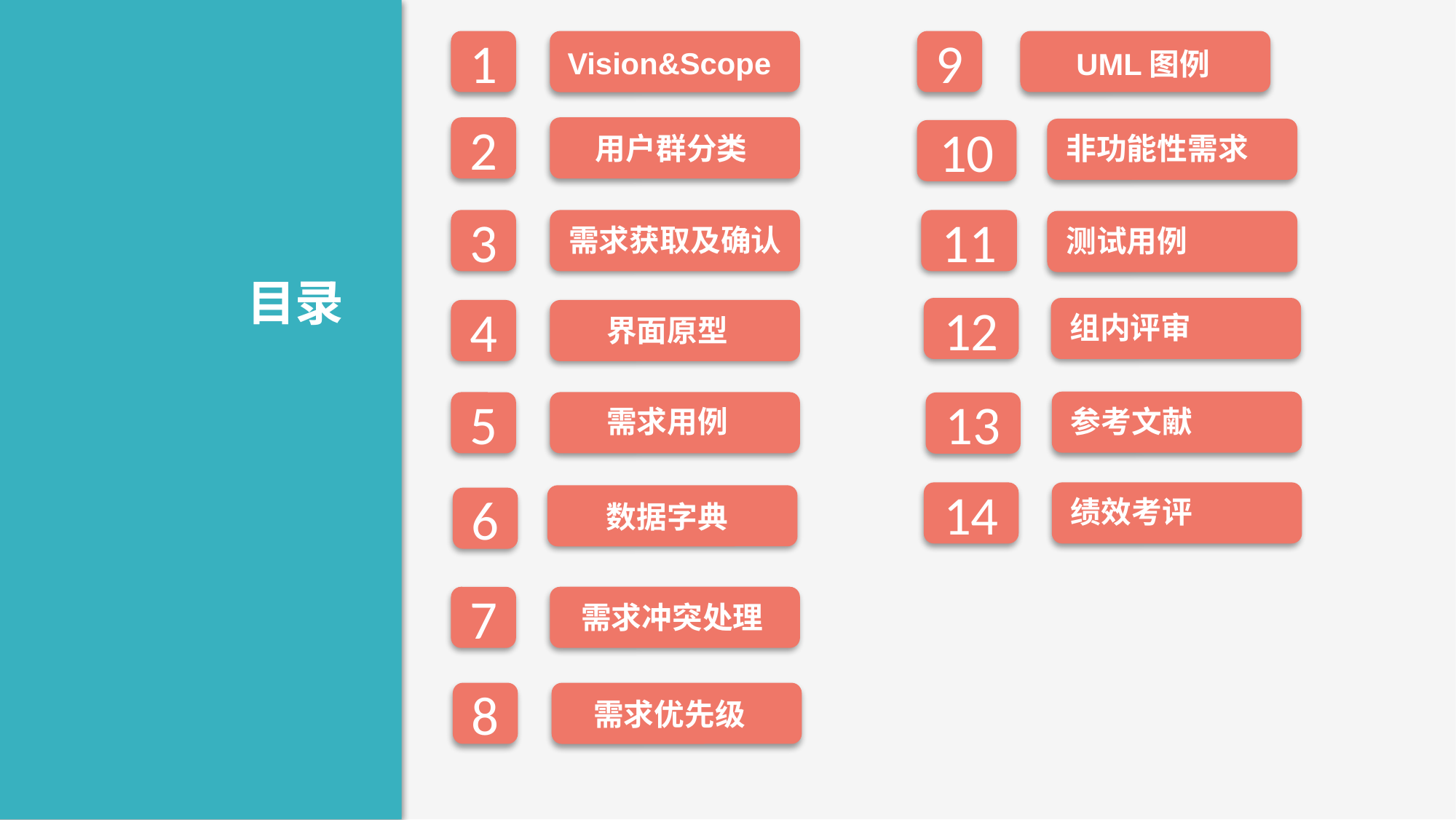

9
1

UML图例

Vision&Scope
2

用户群分类

非功能性需求
10
3
11

需求获取及确认

测试用例
目录
12

组内评审
4

界面原型

参考文献
5

需求用例
13
14

绩效考评

数据字典
6
7

需求冲突处理
8

需求优先级
9

WBS
8

会议记录